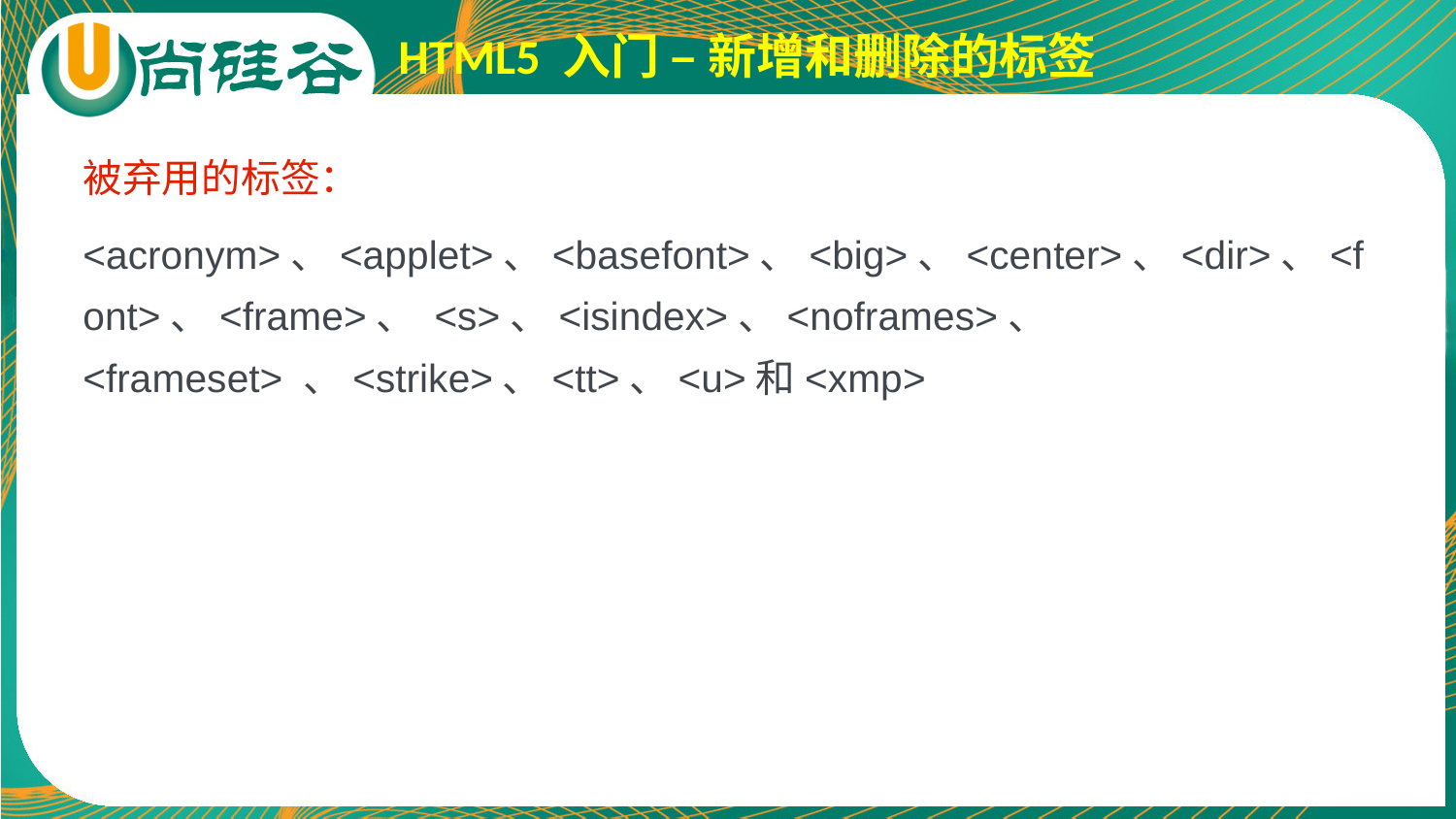

# HTML5 入门 – 新增和删除的标签
被弃用的标签：
<acronym>、<applet>、<basefont>、<big>、<center>、<dir>、<font>、<frame>、 <s>、<isindex>、<noframes>、 <frameset> 、<strike>、<tt>、<u>和<xmp>